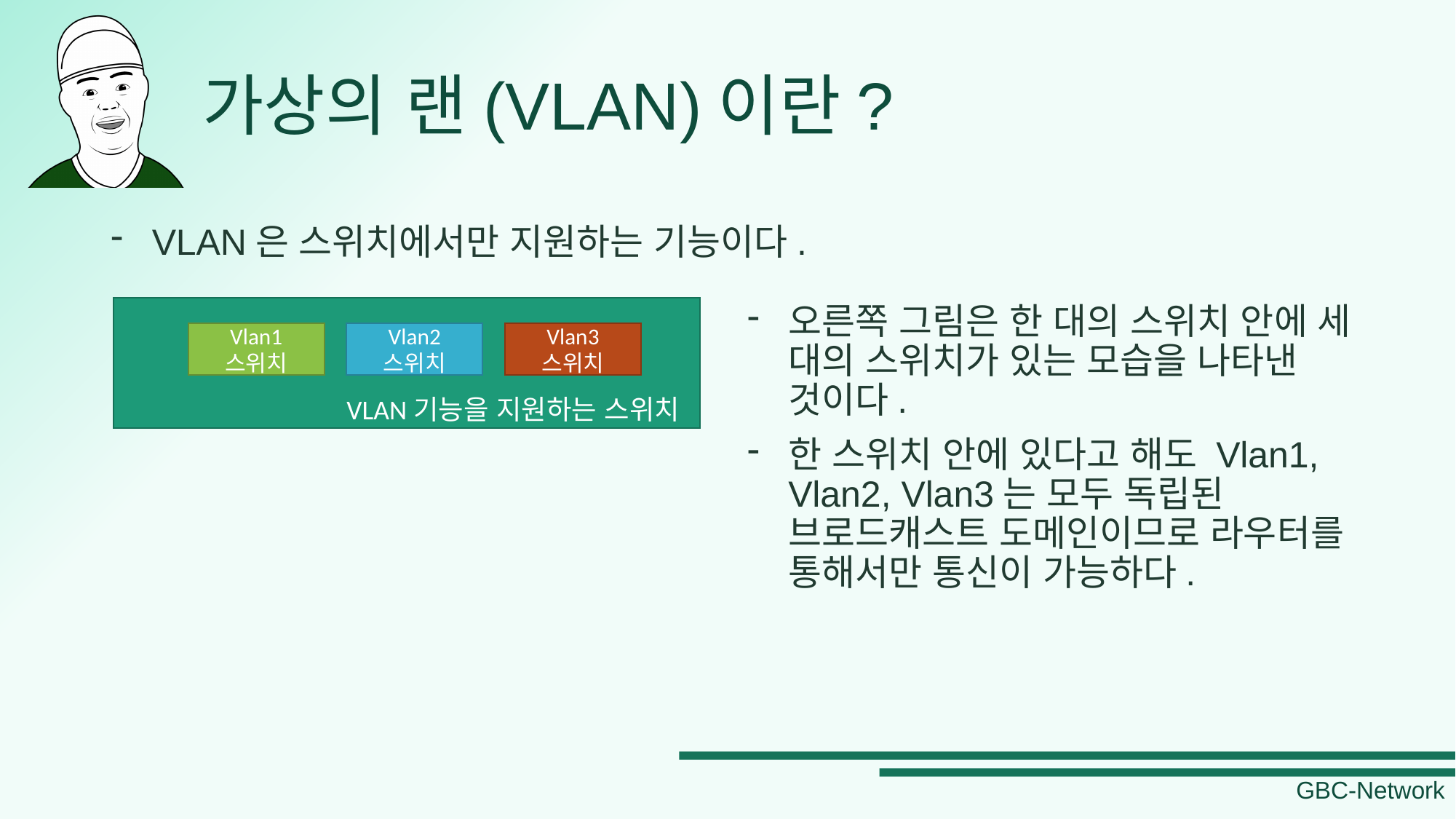

# 가상의 랜(VLAN)이란?
VLAN은 스위치에서만 지원하는 기능이다.

오른쪽 그림은 한 대의 스위치 안에 세 대의 스위치가 있는 모습을 나타낸 것이다.
한 스위치 안에 있다고 해도 Vlan1, Vlan2, Vlan3는 모두 독립된 브로드캐스트 도메인이므로 라우터를 통해서만 통신이 가능하다.
Vlan1
스위치
Vlan2
스위치
Vlan3
스위치
VLAN기능을 지원하는 스위치